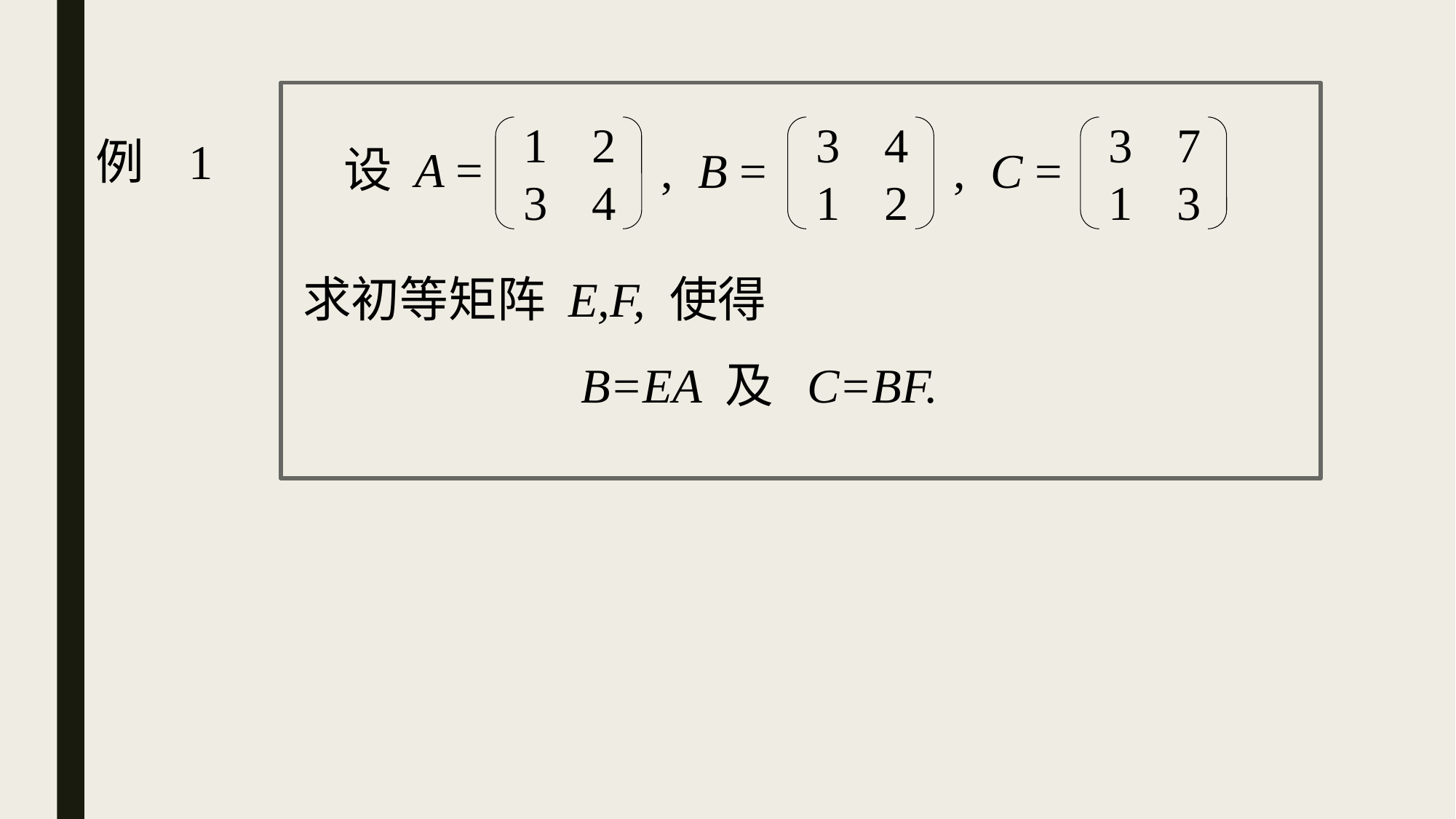

1
3
2
4
3
1
4
2
3
1
7
3

例   1
设 A =
,  B =
,  C =
求初等矩阵 E,F, 使得
B=EA 及  C=BF.